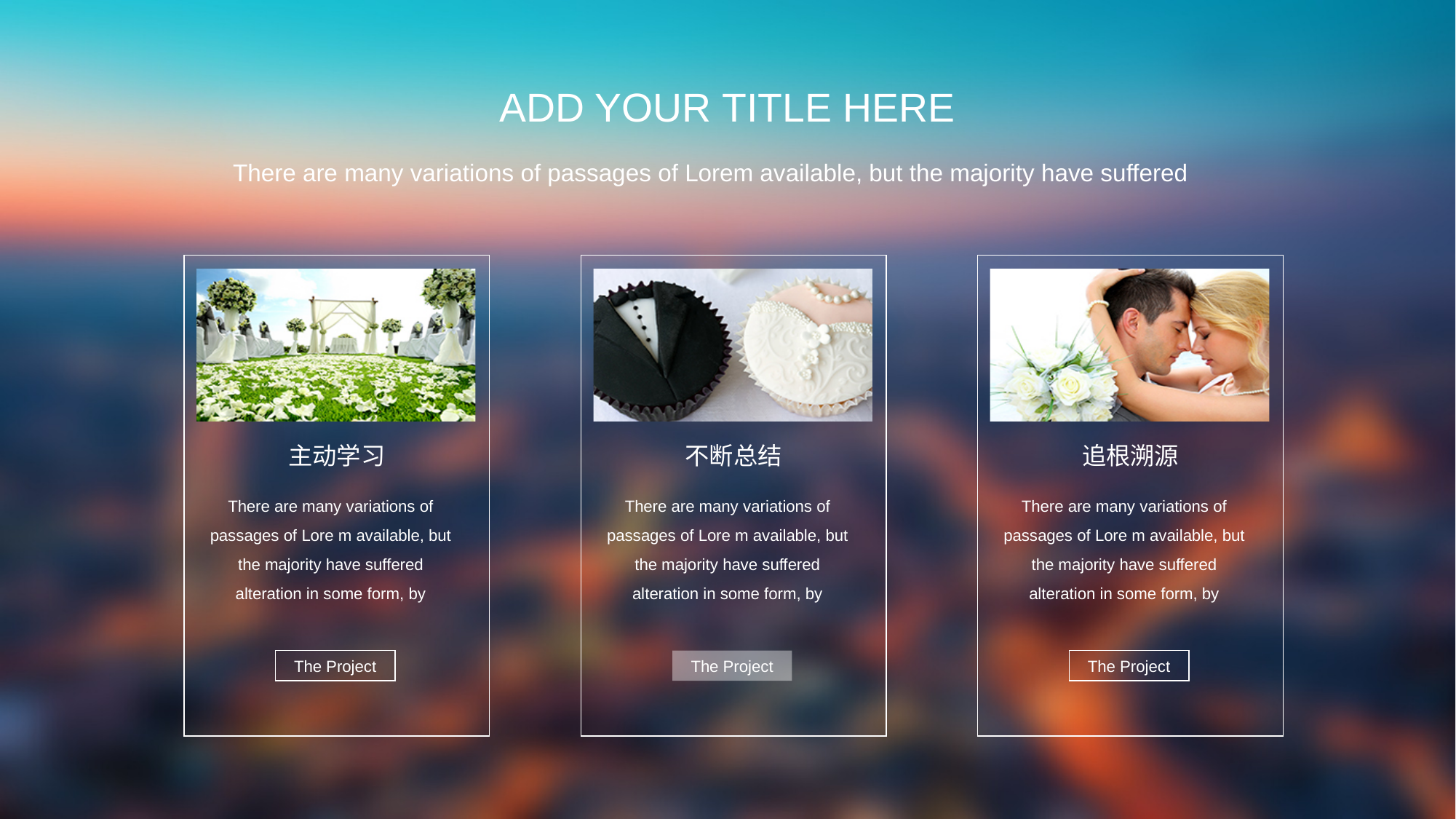

主动学习
There are many variations of passages of Lore m available, but the majority have suffered alteration in some form, by
The Project

不断总结
There are many variations of passages of Lore m available, but the majority have suffered alteration in some form, by
The Project

追根溯源
There are many variations of passages of Lore m available, but the majority have suffered alteration in some form, by
The Project